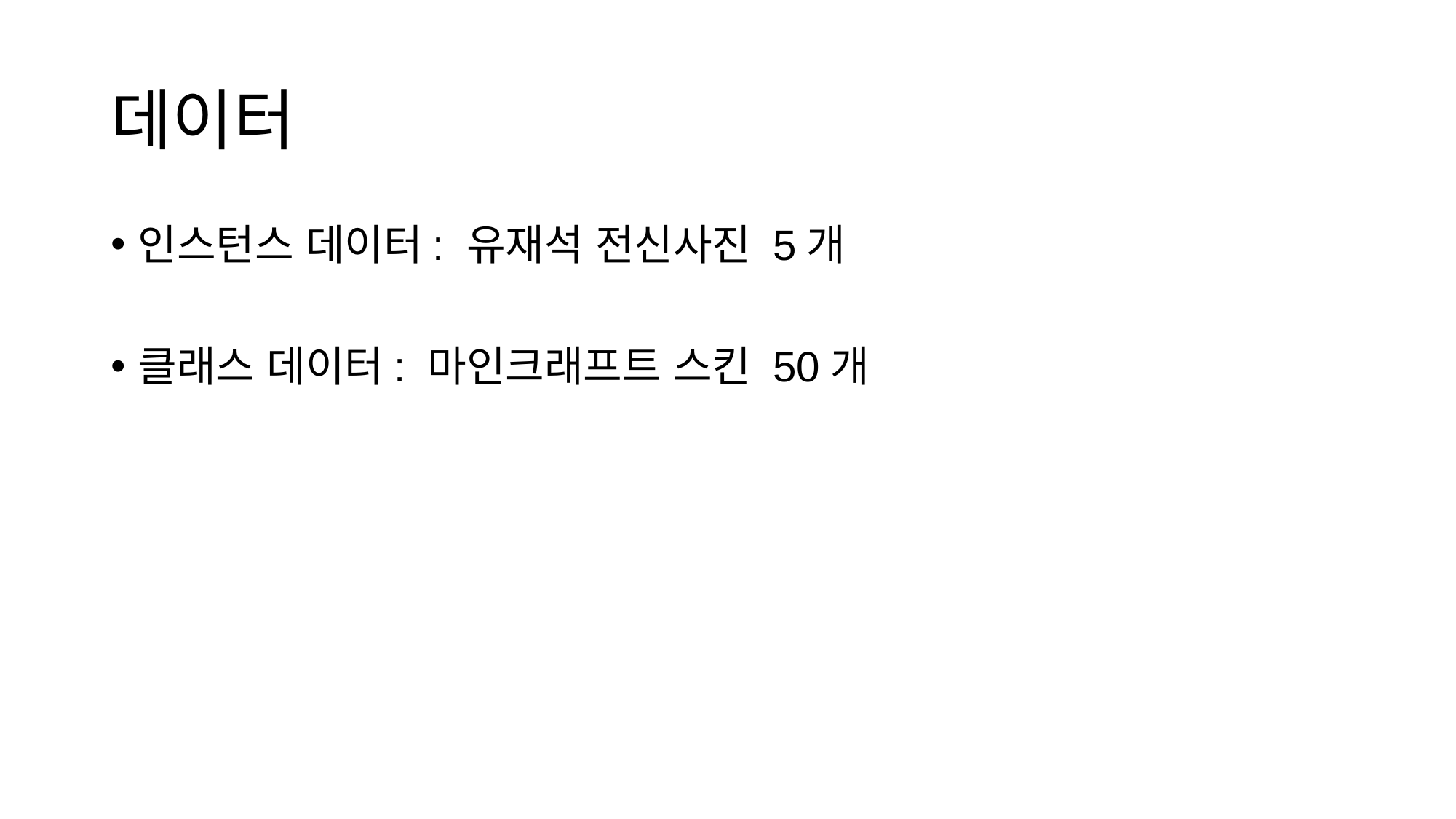

# 데이터
인스턴스 데이터: 유재석 전신사진 5개

클래스 데이터: 마인크래프트 스킨 50개